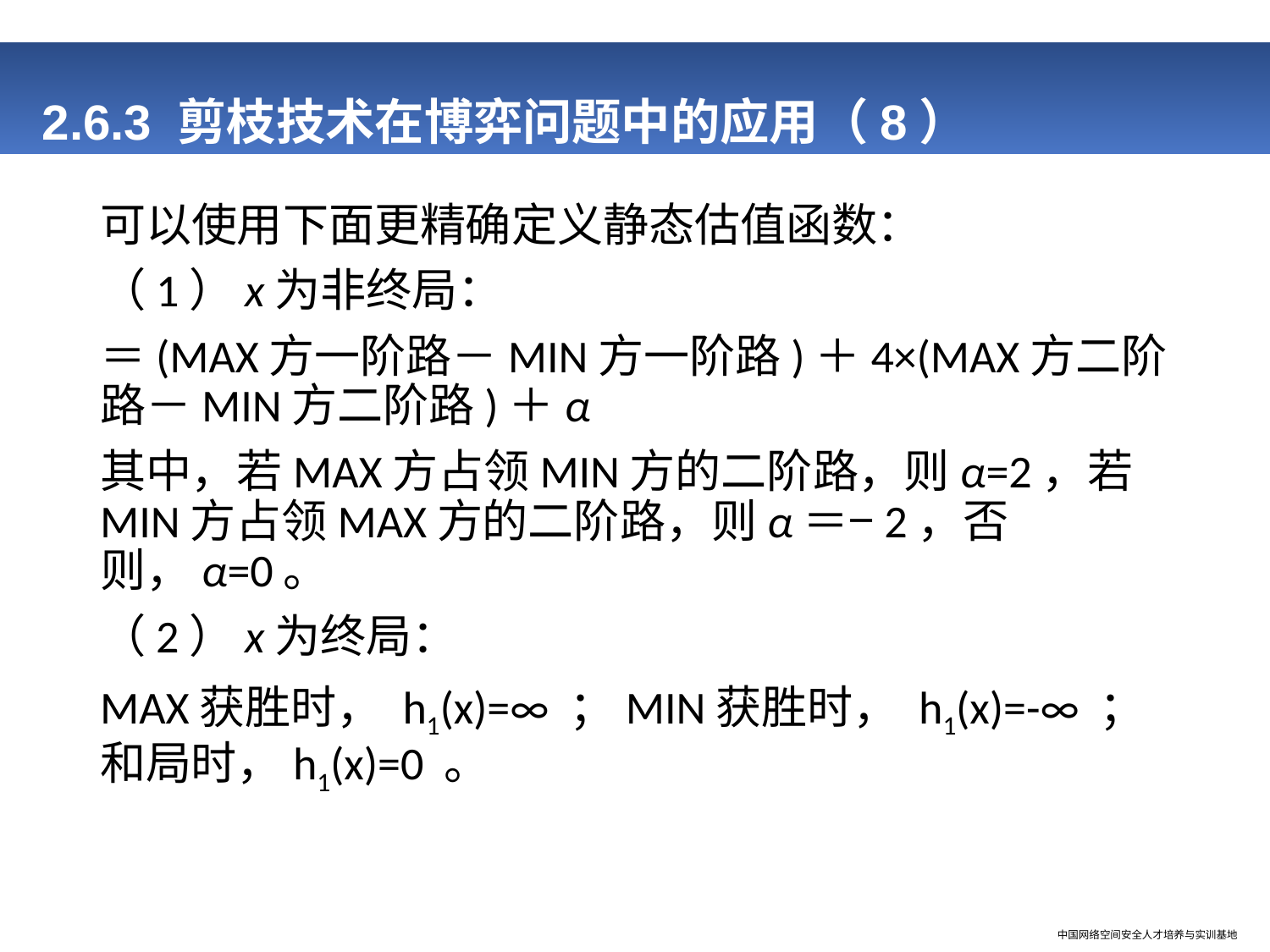

# 2.6.3 剪枝技术在博弈问题中的应用（8）
可以使用下面更精确定义静态估值函数：
（1）x为非终局：
＝(MAX方一阶路－MIN方一阶路)＋4×(MAX方二阶路－MIN方二阶路)＋α
其中，若MAX方占领MIN方的二阶路，则α=2，若MIN方占领MAX方的二阶路，则α＝−2，否则，α=0。
（2）x为终局：
MAX获胜时， h1(x)=∞ ；MIN获胜时， h1(x)=-∞ ； 和局时，h1(x)=0 。